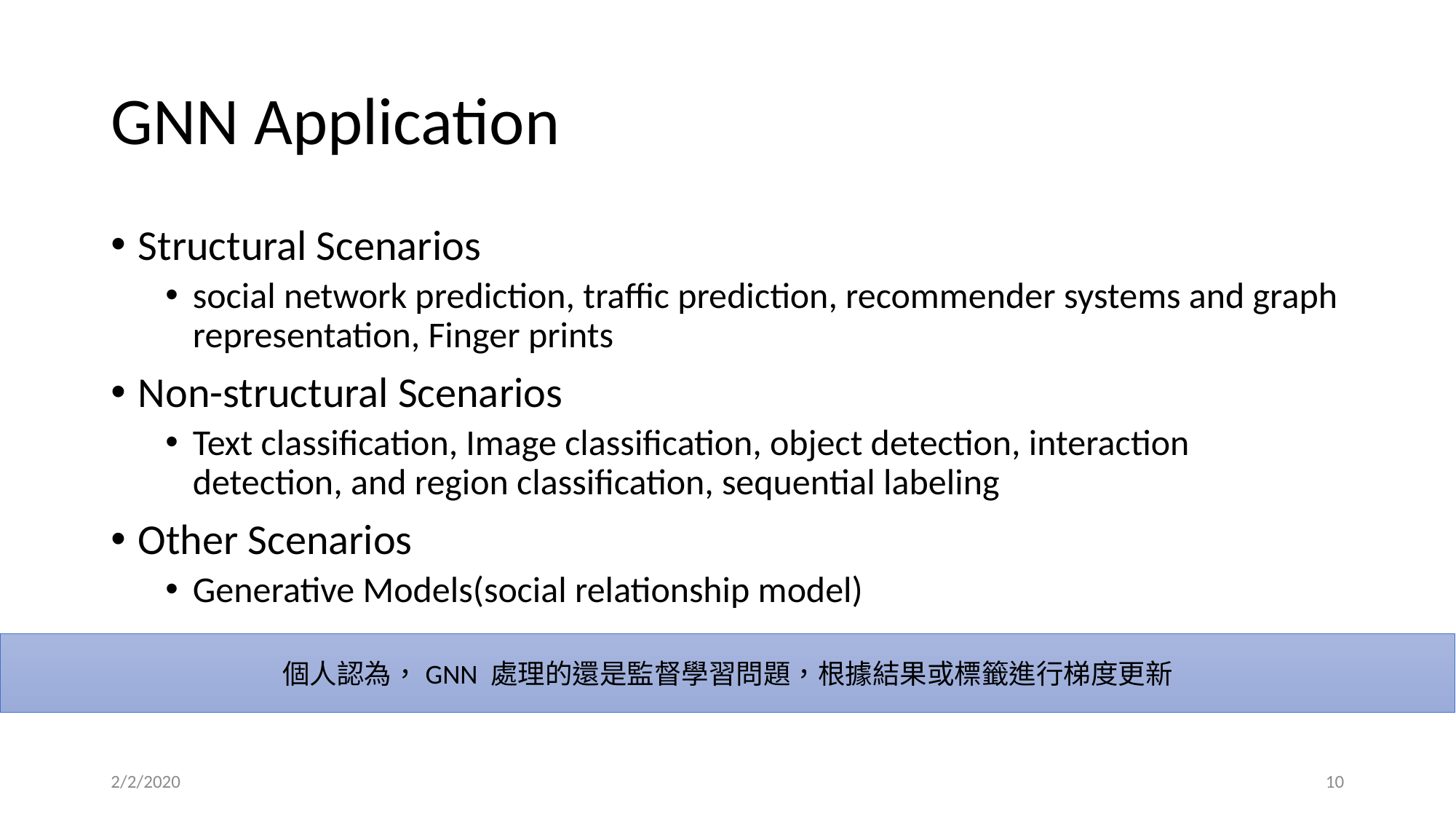

# GNN Application
Structural Scenarios
social network prediction, traffic prediction, recommender systems and graph representation, Finger prints
Non-structural Scenarios
Text classification, Image classification, object detection, interaction detection, and region classification, sequential labeling
Other Scenarios
Generative Models(social relationship model)
個人認為，GNN 處理的還是監督學習問題，根據結果或標籤進行梯度更新
2/2/2020
10